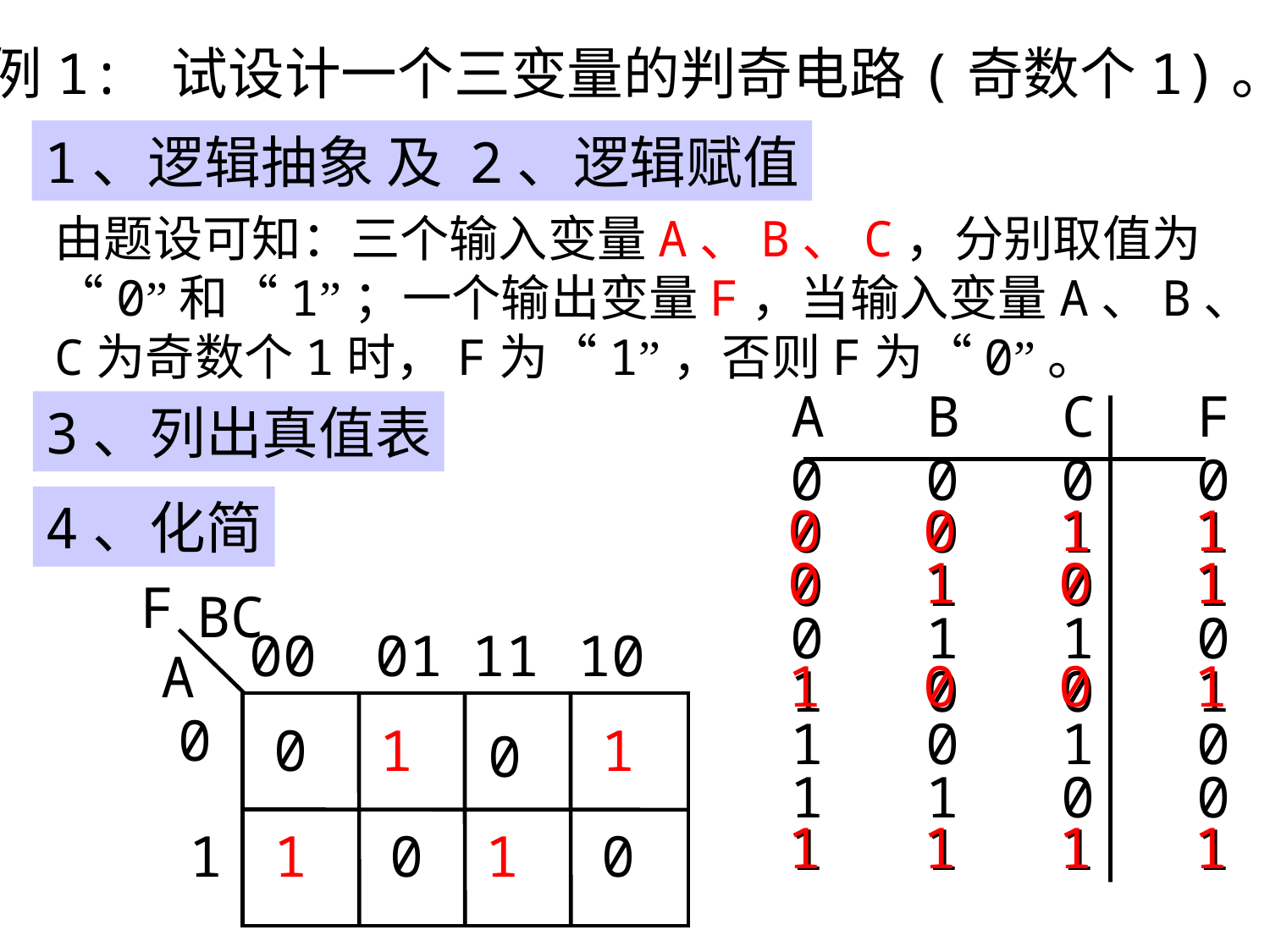

例1: 试设计一个三变量的判奇电路(奇数个1)。
1、逻辑抽象 及 2、逻辑赋值
由题设可知：三个输入变量A、B、C，分别取值为“0”和“1”；一个输出变量F，当输入变量A、B、C为奇数个1时，F为“1”，否则F为“0”。
A   B   C   F

3、列出真值表
0   0   0   0
4、化简
0   0   1   1
0   0   1   1
0   1   0   1
0   1   0   1
F
BC
0   1   1   0
00
 01
11
10

A
1   0   0   1
1   0   0   1

0
1   0   1   0
0
1
1
0
1   1   0   0
1   1   1   1
1   1   1   1

1
1
0
1
0
10